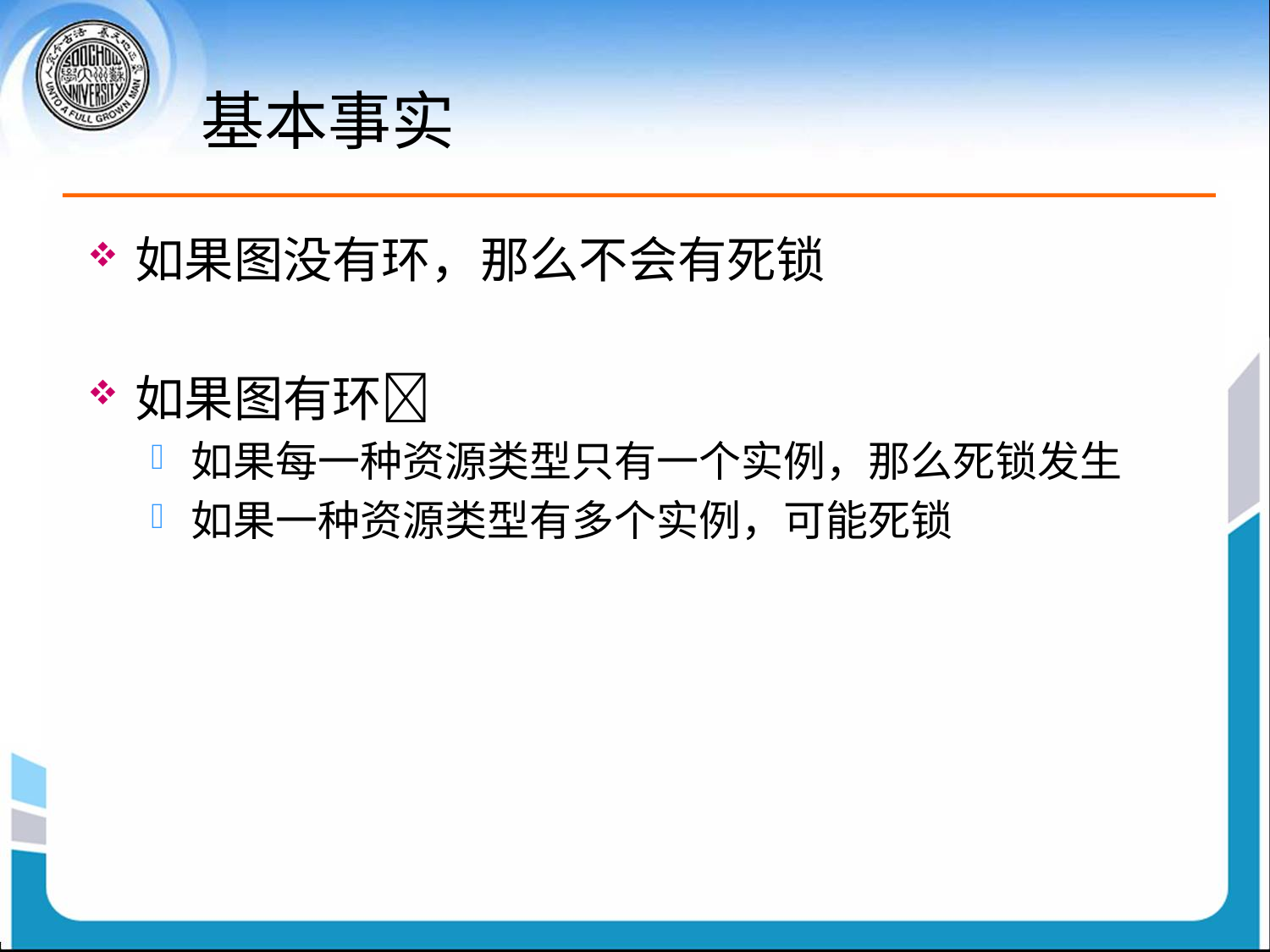

# 基本事实
如果图没有环，那么不会有死锁

如果图有环⇒
如果每一种资源类型只有一个实例，那么死锁发生
如果一种资源类型有多个实例，可能死锁